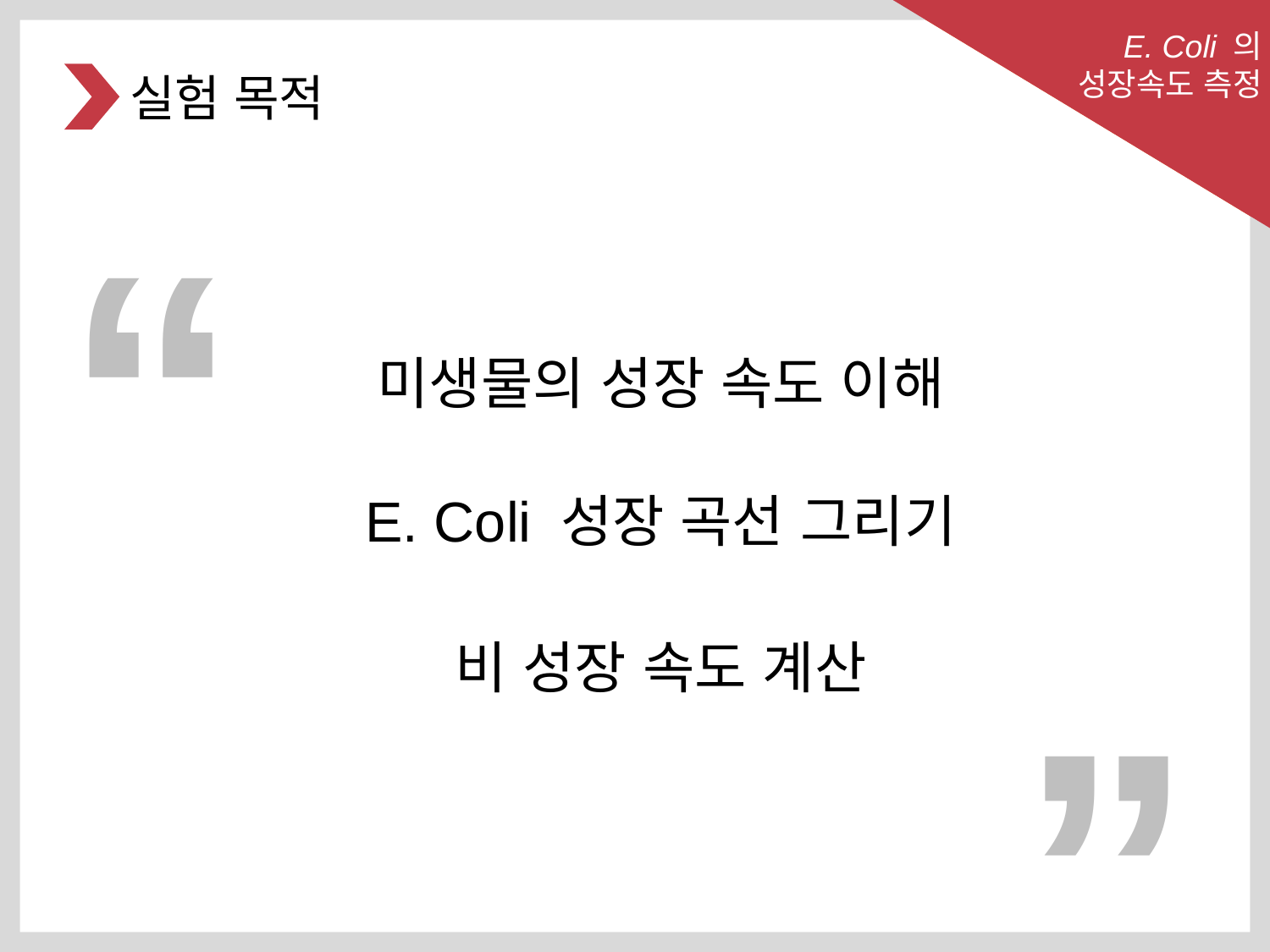

E. Coli 의
성장속도 측정
실험 목적

“
미생물의 성장 속도 이해
E. Coli 성장 곡선 그리기
비 성장 속도 계산
”